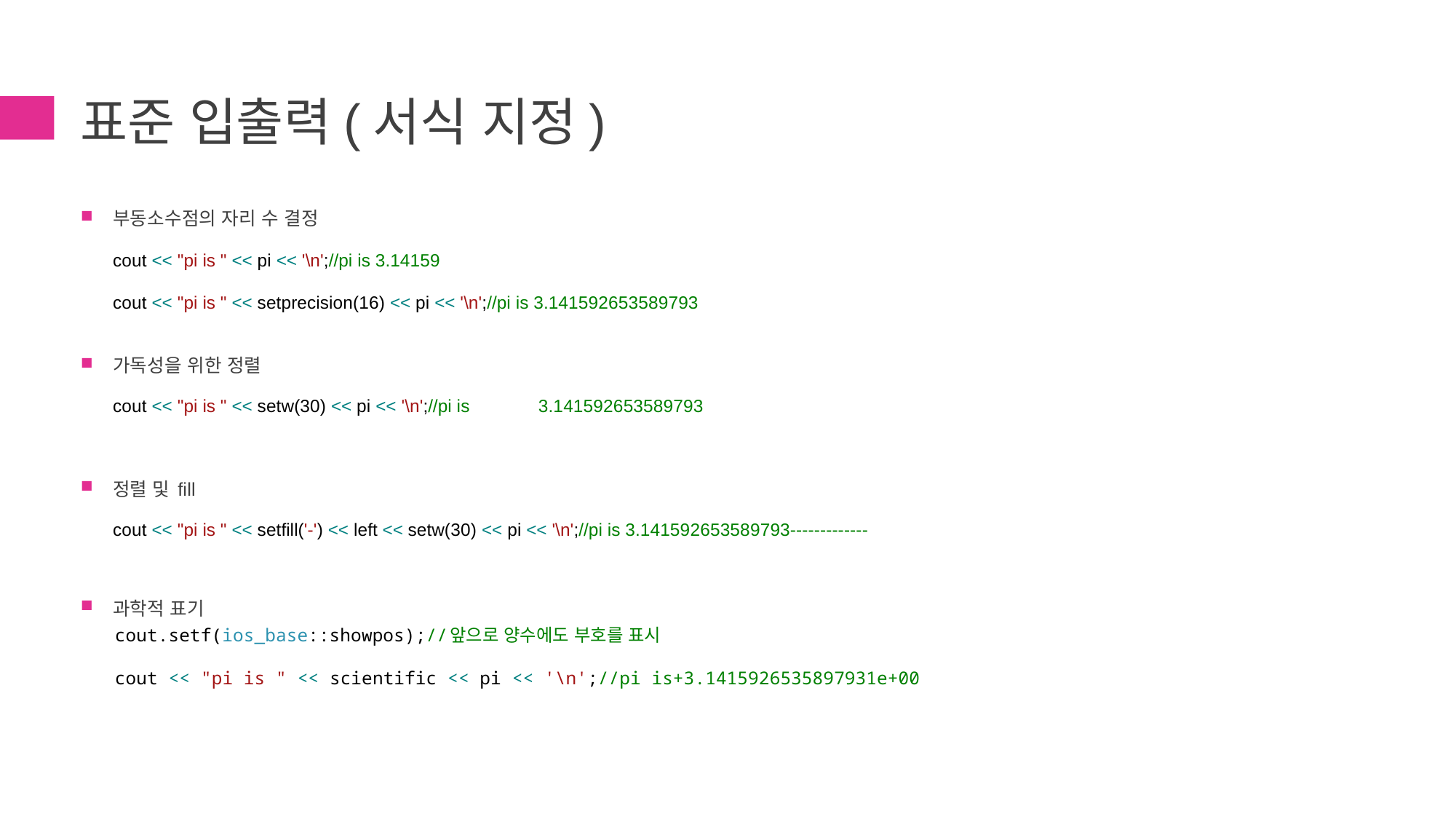

# 표준 입출력(서식 지정)
부동소수점의 자리 수 결정
cout << "pi is " << pi << '\n';//pi is 3.14159
cout << "pi is " << setprecision(16) << pi << '\n';//pi is 3.141592653589793

가독성을 위한 정렬
cout << "pi is " << setw(30) << pi << '\n';//pi is              3.141592653589793

정렬 및 fill
cout << "pi is " << setfill('-') << left << setw(30) << pi << '\n';//pi is 3.141592653589793-------------

과학적 표기
cout.setf(ios_base::showpos);//앞으로 양수에도 부호를 표시

cout << "pi is " << scientific << pi << '\n';//pi is+3.1415926535897931e+00